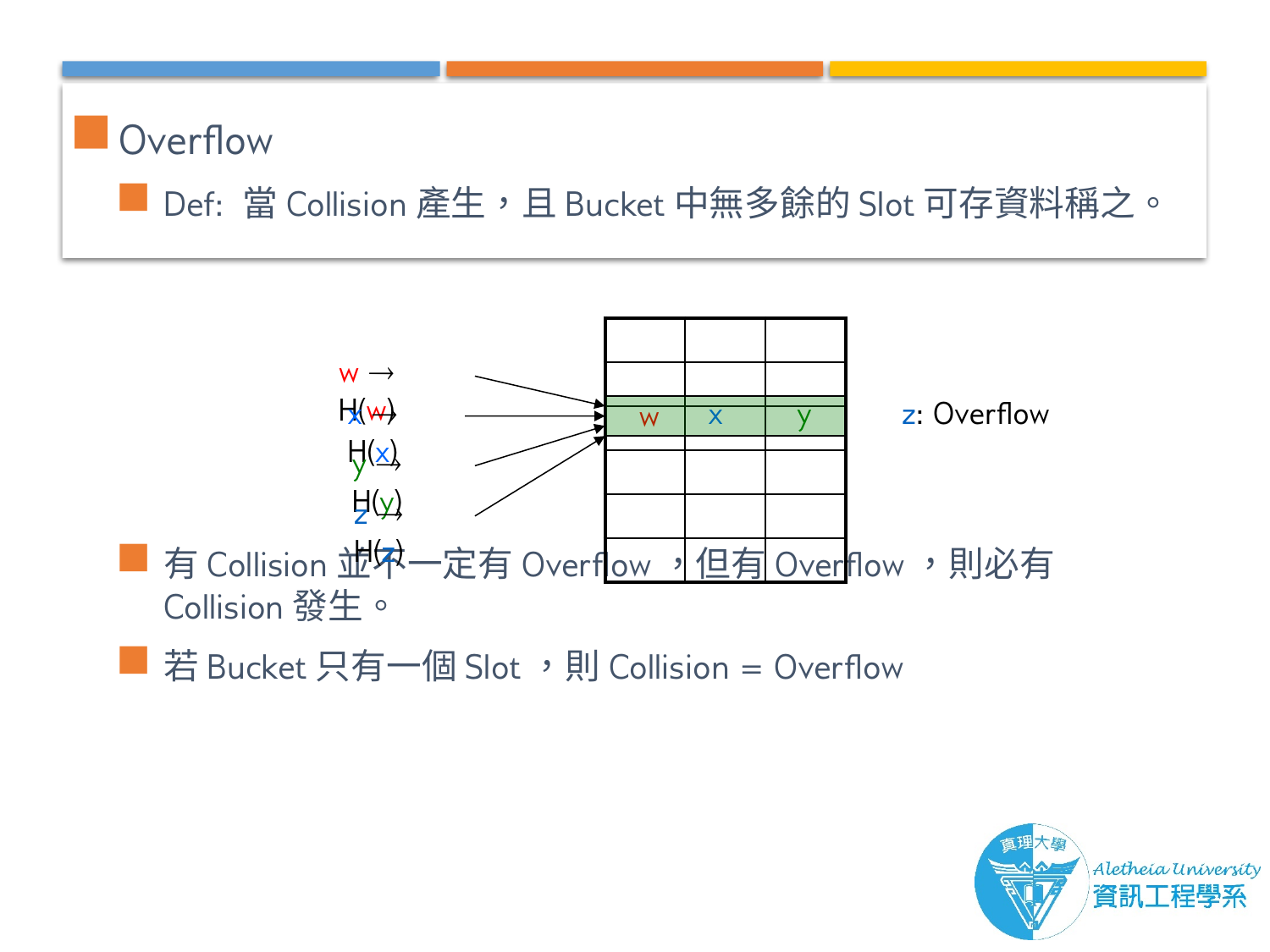

Overflow
Def: 當Collision產生，且Bucket中無多餘的Slot可存資料稱之。

有Collision並不一定有Overflow，但有Overflow，則必有Collision發生。
若Bucket只有一個Slot，則Collision = Overflow

|  |  |  |
| --- | --- | --- |
|  |  |  |
|  |  |  |
|  |  |  |
|  |  |  |
|  |  |  |
w → H(w)

x → H(x)
x
y
z: Overflow
w

y → H(y)

z → H(z)